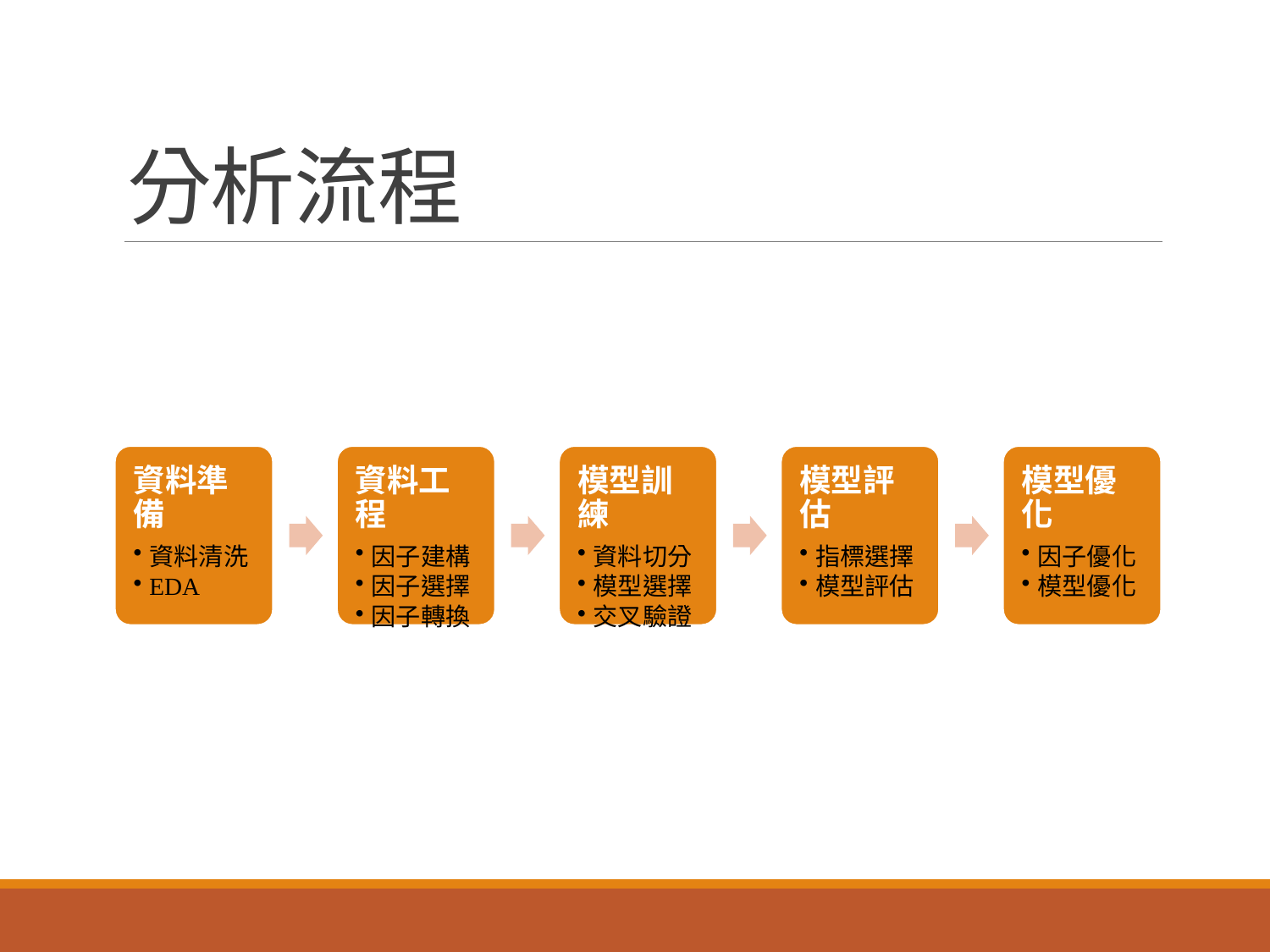

# 分析流程
資料準備
資料清洗
EDA

資料工程
因子建構
因子選擇
因子轉換

模型訓練
資料切分
模型選擇
交叉驗證

模型評估
指標選擇
模型評估

模型優化
因子優化
模型優化